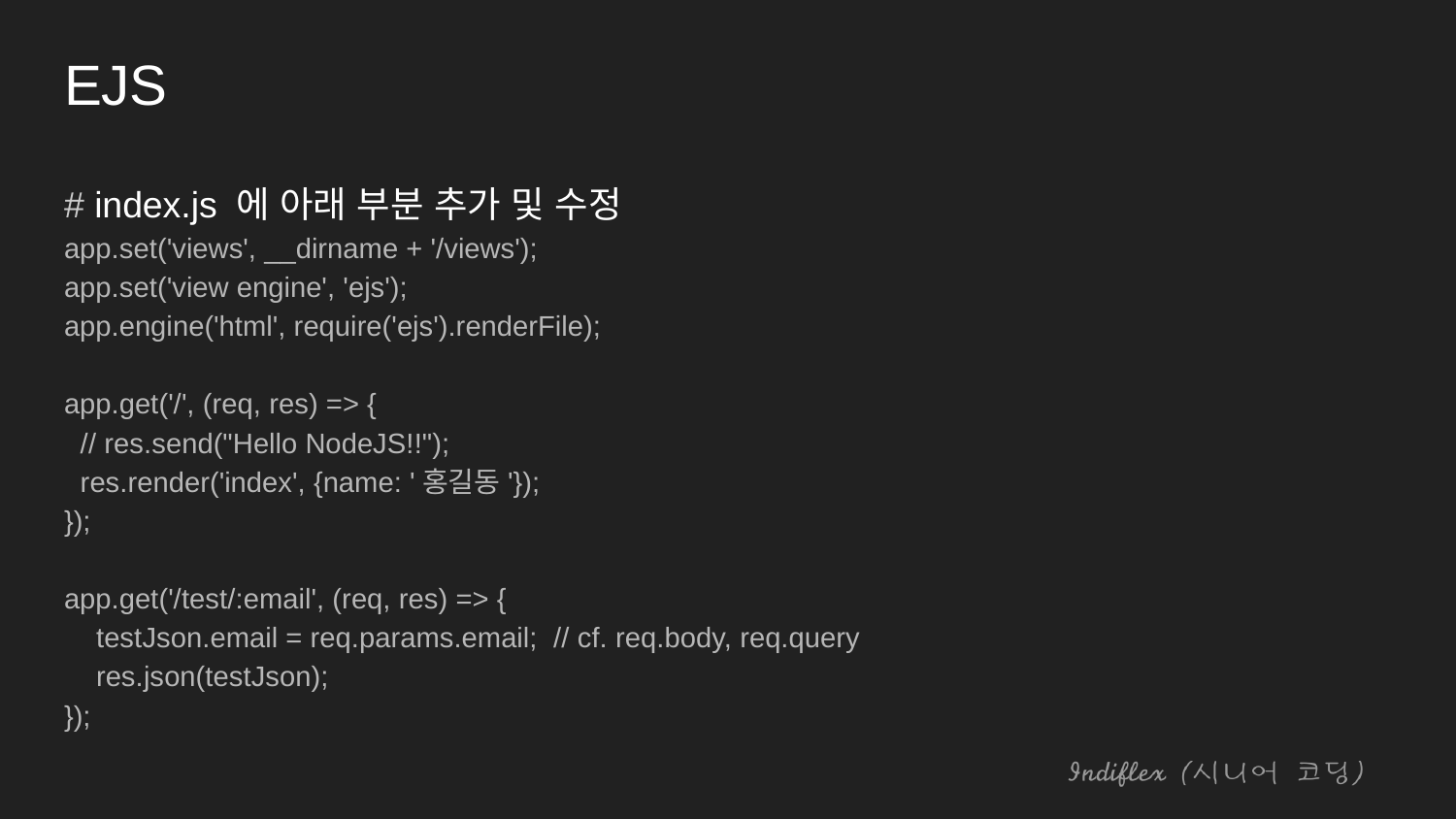

# EJS
# index.js 에 아래 부분 추가 및 수정
app.set('views', __dirname + '/views');
app.set('view engine', 'ejs');
app.engine('html', require('ejs').renderFile);

app.get('/', (req, res) => {
  // res.send("Hello NodeJS!!");
  res.render('index', {name: '홍길동'});
});

app.get('/test/:email', (req, res) => {
    testJson.email = req.params.email;  // cf. req.body, req.query
    res.json(testJson);
});